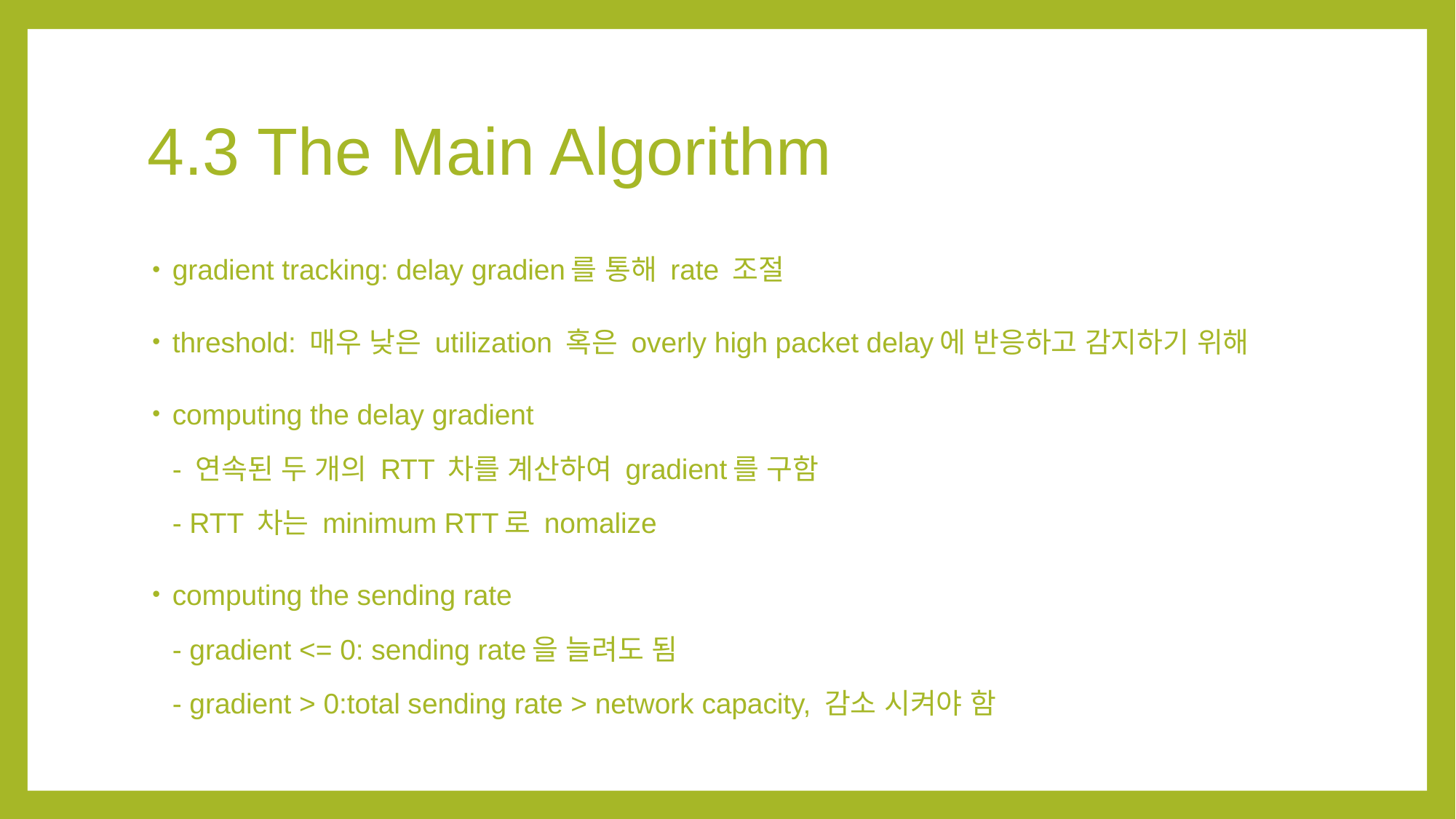

# 4.3 The Main Algorithm
gradient tracking: delay gradien를 통해 rate 조절
threshold: 매우 낮은 utilization 혹은 overly high packet delay에 반응하고 감지하기 위해
computing the delay gradient
- 연속된 두 개의 RTT 차를 계산하여 gradient를 구함
- RTT 차는 minimum RTT로 nomalize
computing the sending rate
- gradient <= 0: sending rate을 늘려도 됨
- gradient > 0:total sending rate > network capacity, 감소 시켜야 함